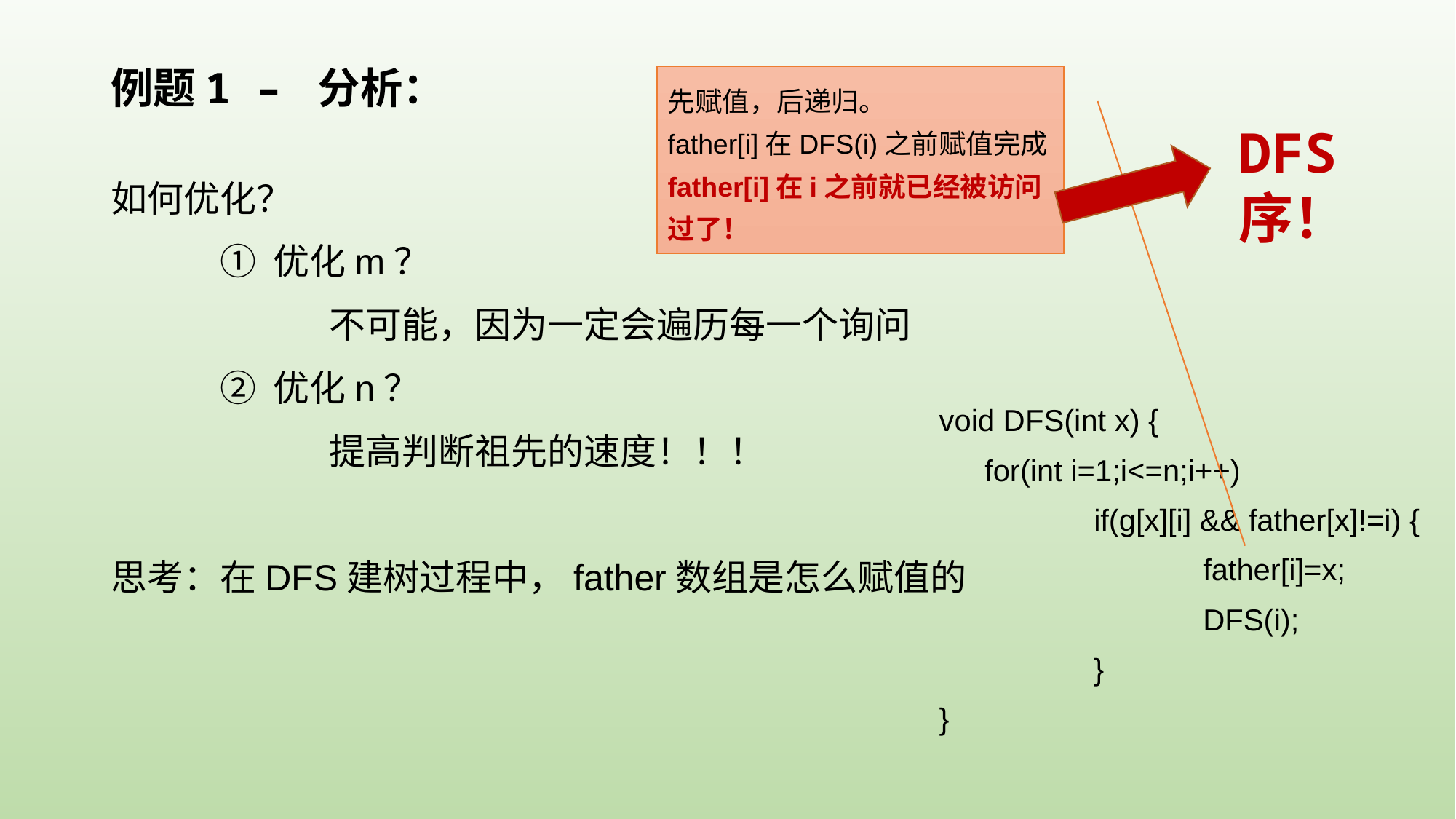

例题1 – 分析：
先赋值，后递归。
father[i]在DFS(i)之前赋值完成
father[i]在i之前就已经被访问过了！
DFS序！

如何优化？
	① 优化m？
		不可能，因为一定会遍历每一个询问
	② 优化n？
		提高判断祖先的速度！！！

思考：在DFS建树过程中，father数组是怎么赋值的
void DFS(int x) {
	for(int i=1;i<=n;i++)
		if(g[x][i] && father[x]!=i) {
			father[i]=x;
			DFS(i);
		}
}